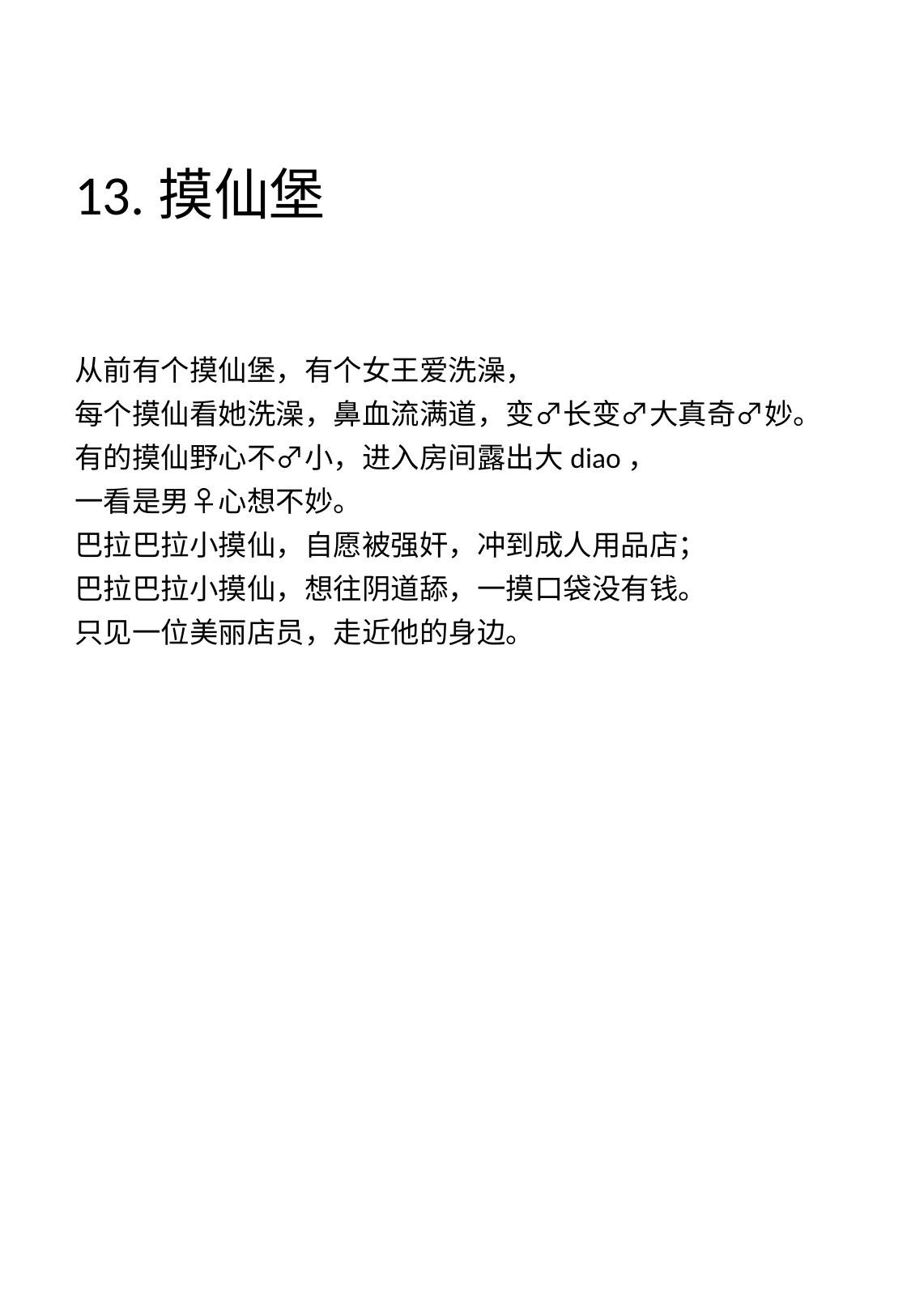

# 13.摸仙堡
从前有个摸仙堡，有个女王爱洗澡，
每个摸仙看她洗澡，鼻血流满道，变♂长变♂大真奇♂妙。
有的摸仙野心不♂小，进入房间露出大diao，
一看是男♀心想不妙。
巴拉巴拉小摸仙，自愿被强奸，冲到成人用品店；
巴拉巴拉小摸仙，想往阴道舔，一摸口袋没有钱。
只见一位美丽店员，走近他的身边。